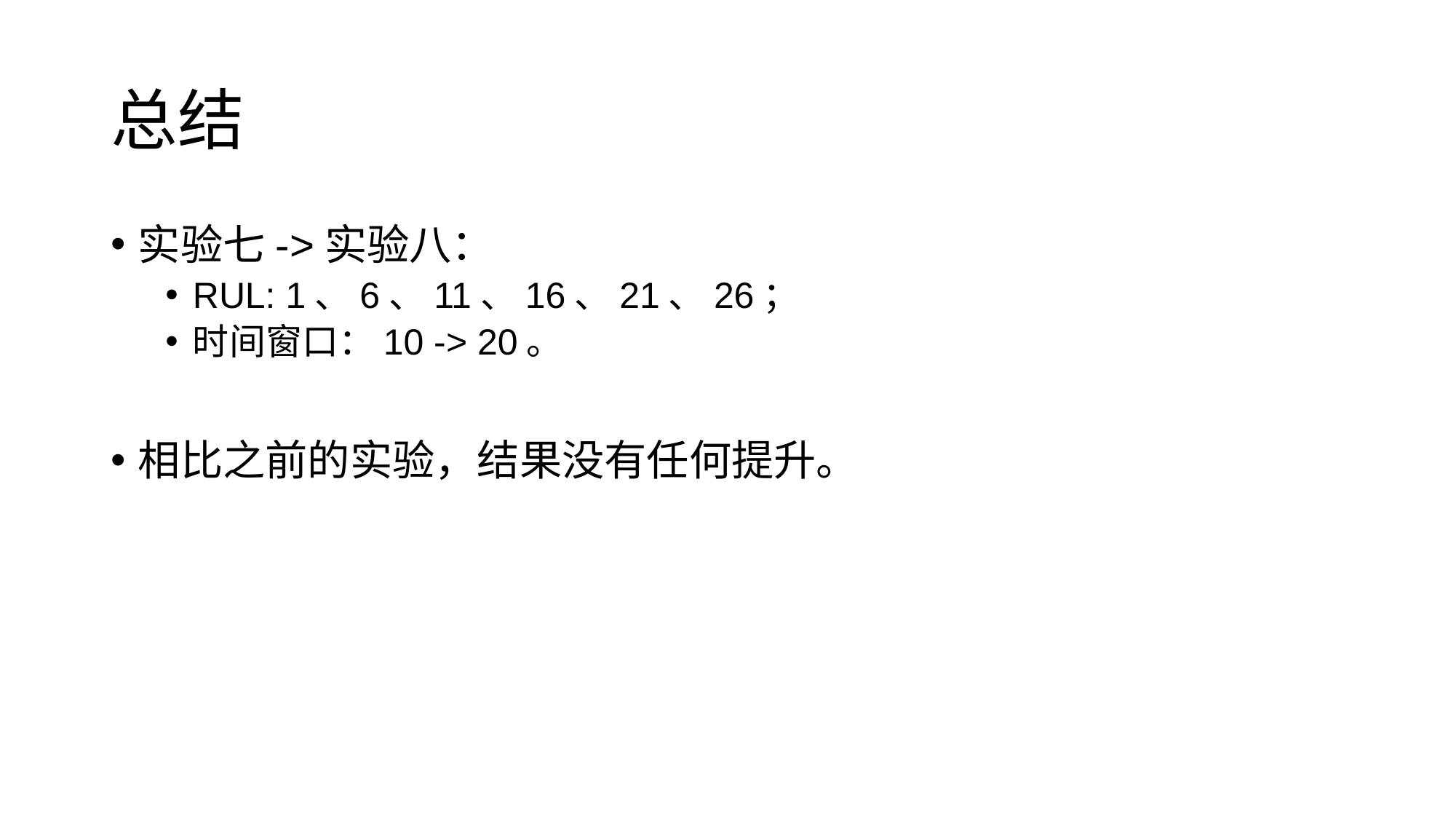

# 总结
实验七->实验八：
RUL: 1、6、11、16、21、26；
时间窗口：10 -> 20。

相比之前的实验，结果没有任何提升。